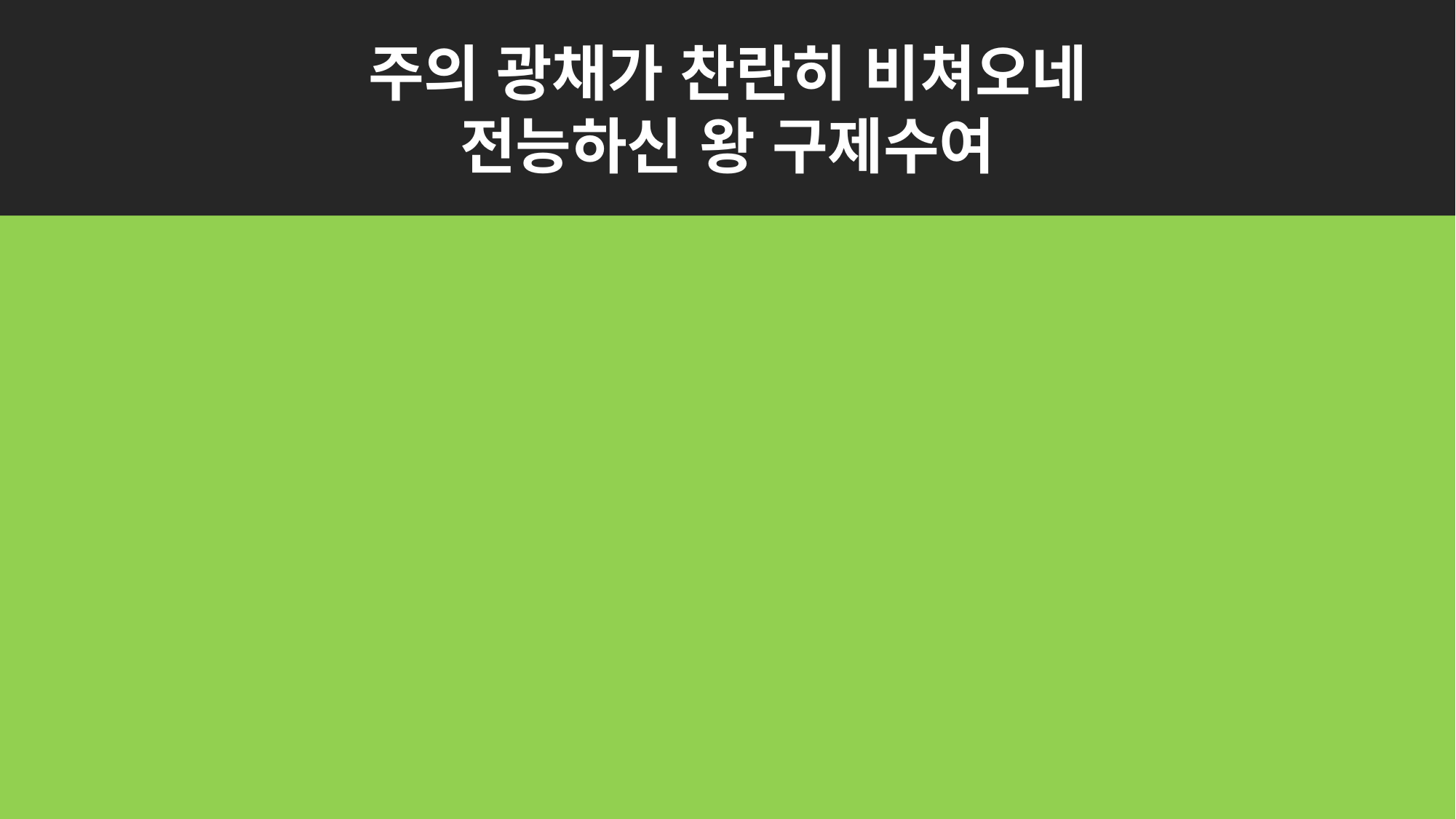

주의 광채가 찬란히 비쳐오네
전능하신 왕 구제수여